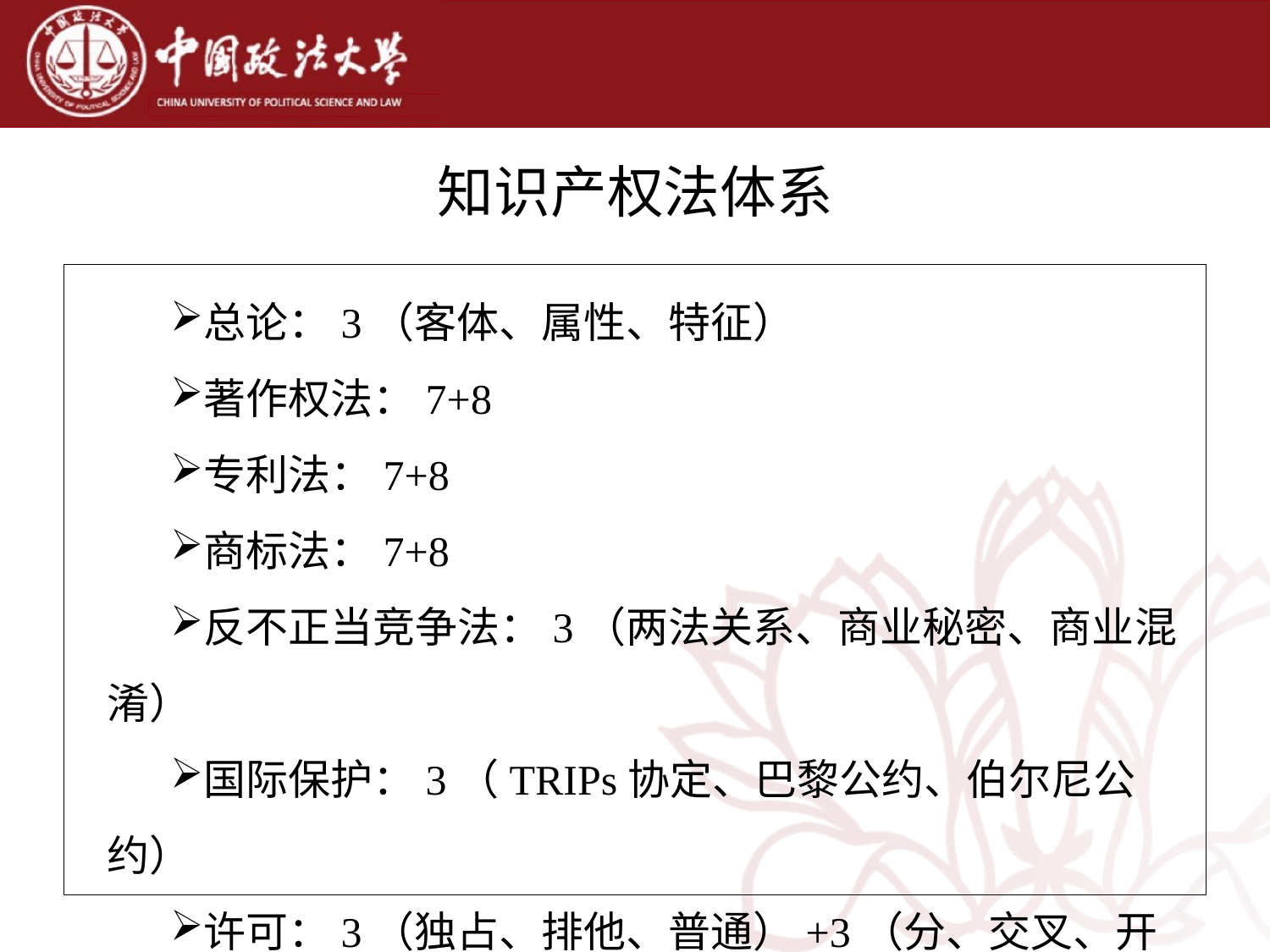

# 知识产权法体系
总论：3（客体、属性、特征）
著作权法：7+8
专利法：7+8
商标法：7+8
反不正当竞争法：3（两法关系、商业秘密、商业混淆）
国际保护：3（TRIPs协定、巴黎公约、伯尔尼公约）
许可：3（独占、排他、普通）+3（分、交叉、开放）
责任：3（形式、赔偿与举证）
立法目的